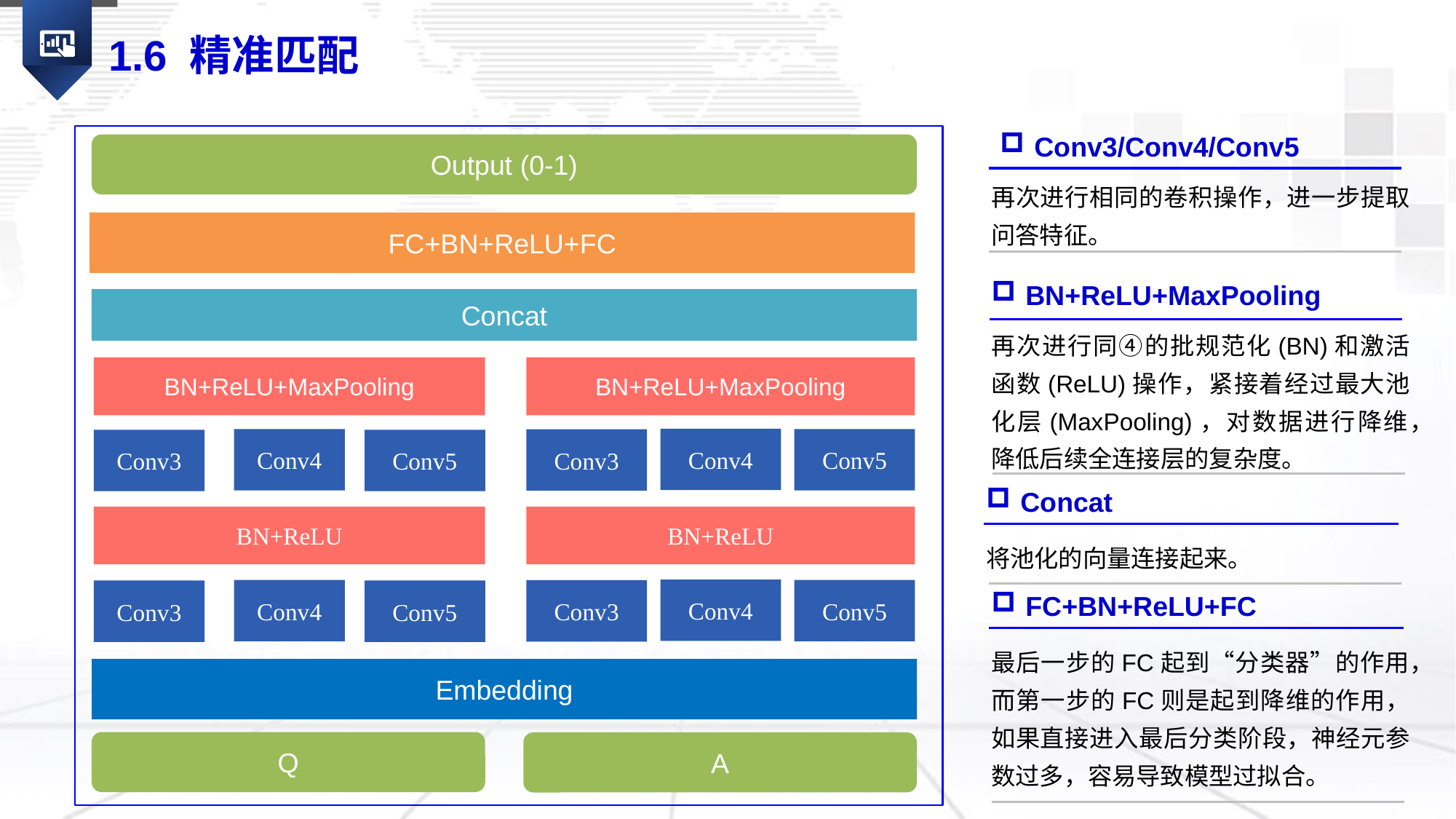

1.6 精准匹配

Conv3/Conv4/Conv5

Output (0-1)
再次进行相同的卷积操作，进一步提取问答特征。
FC+BN+ReLU+FC
BN+ReLU+MaxPooling
Concat
再次进行同④的批规范化(BN)和激活函数(ReLU)操作，紧接着经过最大池化层(MaxPooling)，对数据进行降维，降低后续全连接层的复杂度。
BN+ReLU+MaxPooling
BN+ReLU+MaxPooling
Conv4
Conv4
Conv5
Conv3
Conv3
Conv5
Concat
BN+ReLU
BN+ReLU
将池化的向量连接起来。
Conv4
Conv4
Conv5
Conv3
Conv3
Conv5
FC+BN+ReLU+FC
最后一步的FC起到“分类器”的作用，而第一步的FC则是起到降维的作用，如果直接进入最后分类阶段，神经元参数过多，容易导致模型过拟合。
Embedding
Q
A